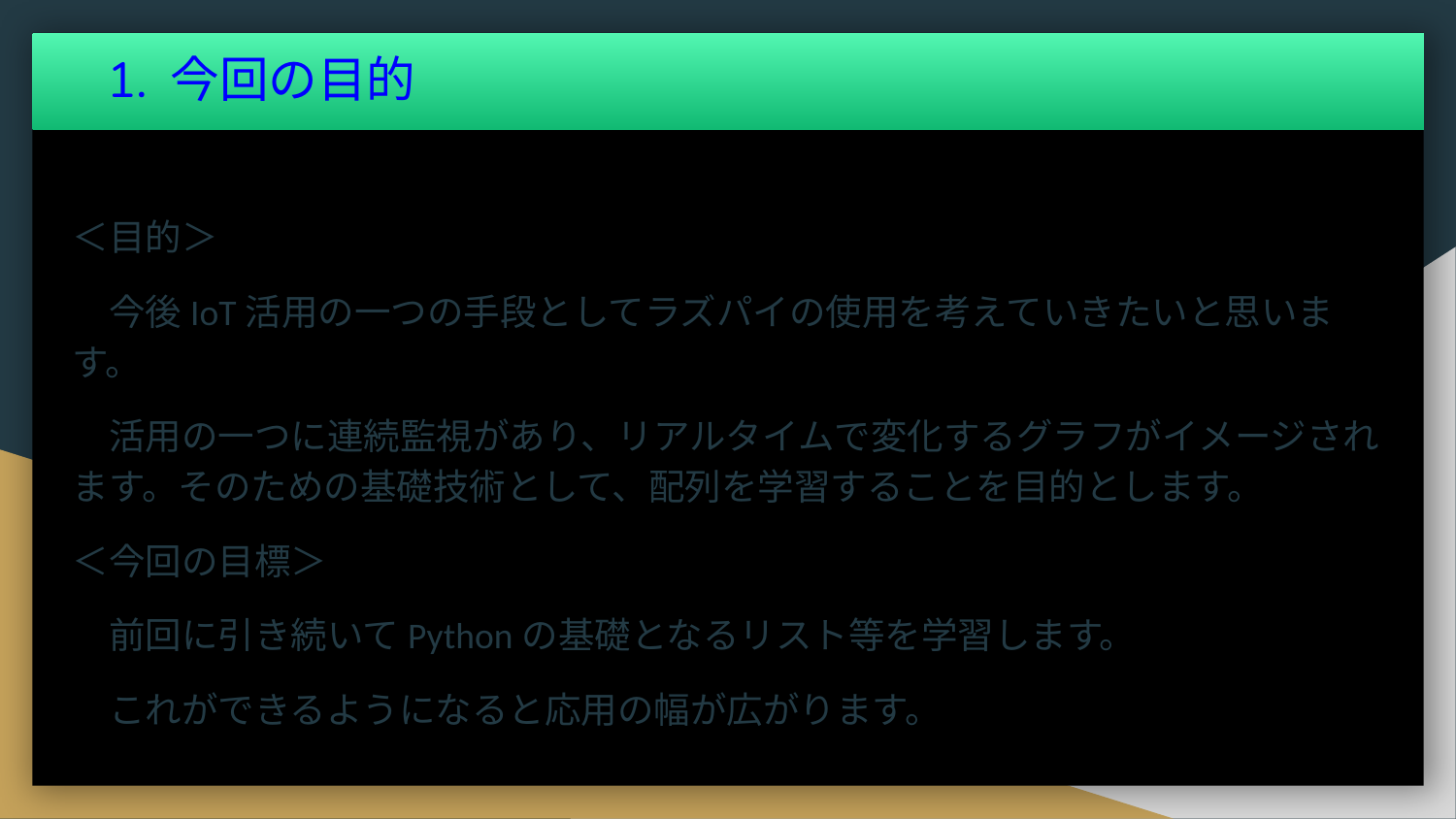

1. 今回の目的
＜目的＞
　今後IoT活用の一つの手段としてラズパイの使用を考えていきたいと思います。
　活用の一つに連続監視があり、リアルタイムで変化するグラフがイメージされます。そのための基礎技術として、配列を学習することを目的とします。
＜今回の目標＞
　前回に引き続いてPythonの基礎となるリスト等を学習します。
　これができるようになると応用の幅が広がります。